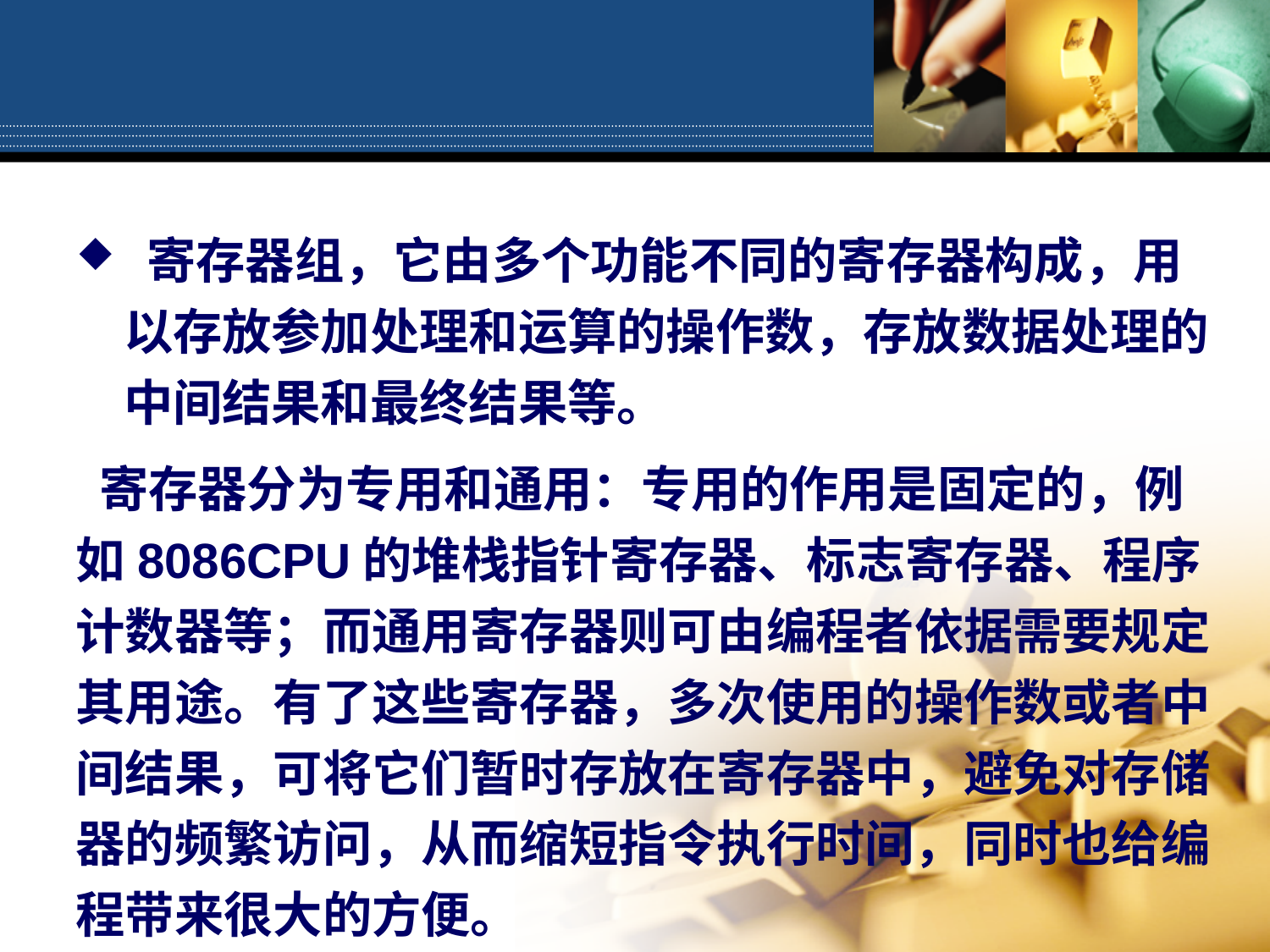

#
 寄存器组，它由多个功能不同的寄存器构成，用以存放参加处理和运算的操作数，存放数据处理的中间结果和最终结果等。
 寄存器分为专用和通用：专用的作用是固定的，例如8086CPU的堆栈指针寄存器、标志寄存器、程序计数器等；而通用寄存器则可由编程者依据需要规定其用途。有了这些寄存器，多次使用的操作数或者中间结果，可将它们暂时存放在寄存器中，避免对存储器的频繁访问，从而缩短指令执行时间，同时也给编程带来很大的方便。